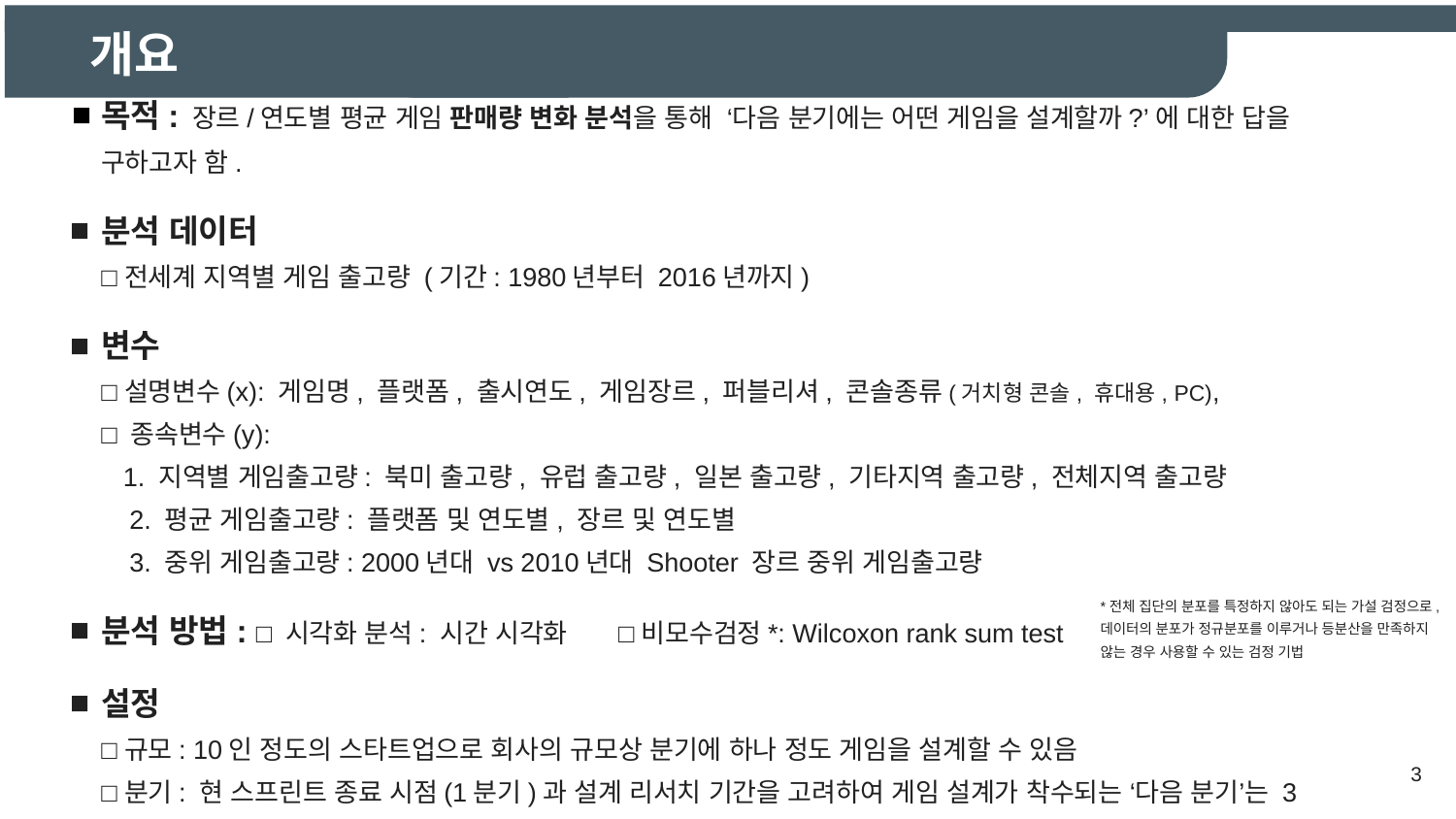

# 개요
목적: 장르/연도별 평균 게임 판매량 변화 분석을 통해  ‘다음 분기에는 어떤 게임을 설계할까?’에 대한 답을 구하고자 함.
분석 데이터
□ 전세계 지역별 게임 출고량 (기간: 1980년부터 2016년까지)
변수
□ 설명변수(x): 게임명, 플랫폼, 출시연도, 게임장르, 퍼블리셔, 콘솔종류(거치형 콘솔, 휴대용, PC),
□ 종속변수(y):
   1. 지역별 게임출고량: 북미 출고량, 유럽 출고량, 일본 출고량, 기타지역 출고량, 전체지역 출고량
   2. 평균 게임출고량: 플랫폼 및 연도별, 장르 및 연도별
   3. 중위 게임출고량: 2000년대 vs 2010년대 Shooter 장르 중위 게임출고량
분석 방법: □ 시각화 분석: 시간 시각화       □ 비모수검정*: Wilcoxon rank sum test
설정
□ 규모: 10인 정도의 스타트업으로 회사의 규모상 분기에 하나 정도 게임을 설계할 수 있음
□ 분기: 현 스프린트 종료 시점(1분기)과 설계 리서치 기간을 고려하여 게임 설계가 착수되는 ‘다음 분기’는 3분기로 설정
*전체 집단의 분포를 특정하지 않아도 되는 가설 검정으로, 데이터의 분포가 정규분포를 이루거나 등분산을 만족하지 않는 경우 사용할 수 있는 검정 기법
3